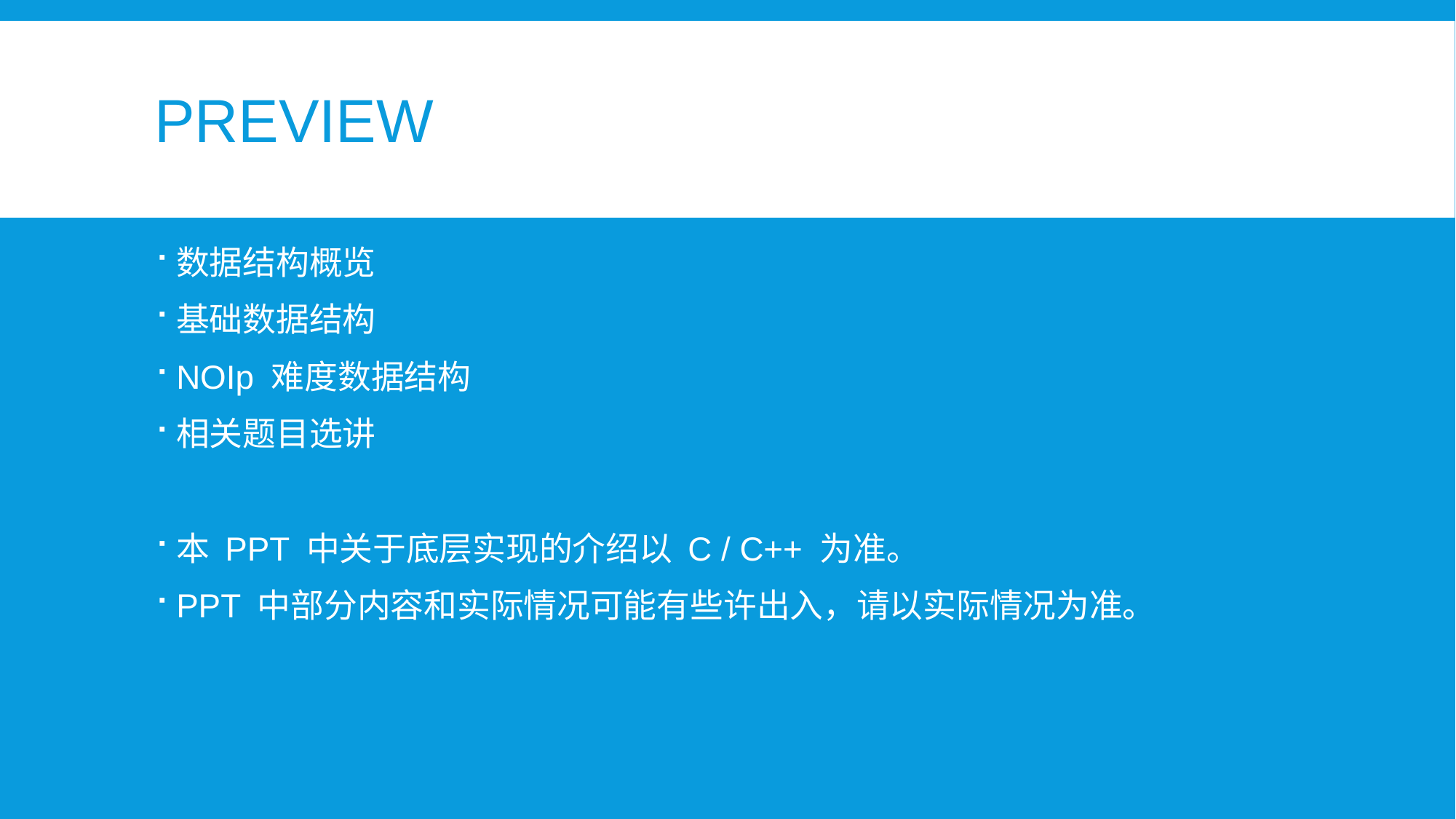

# PREVIEW
数据结构概览
基础数据结构
NOIp 难度数据结构
相关题目选讲

本 PPT 中关于底层实现的介绍以 C / C++ 为准。
PPT 中部分内容和实际情况可能有些许出入，请以实际情况为准。